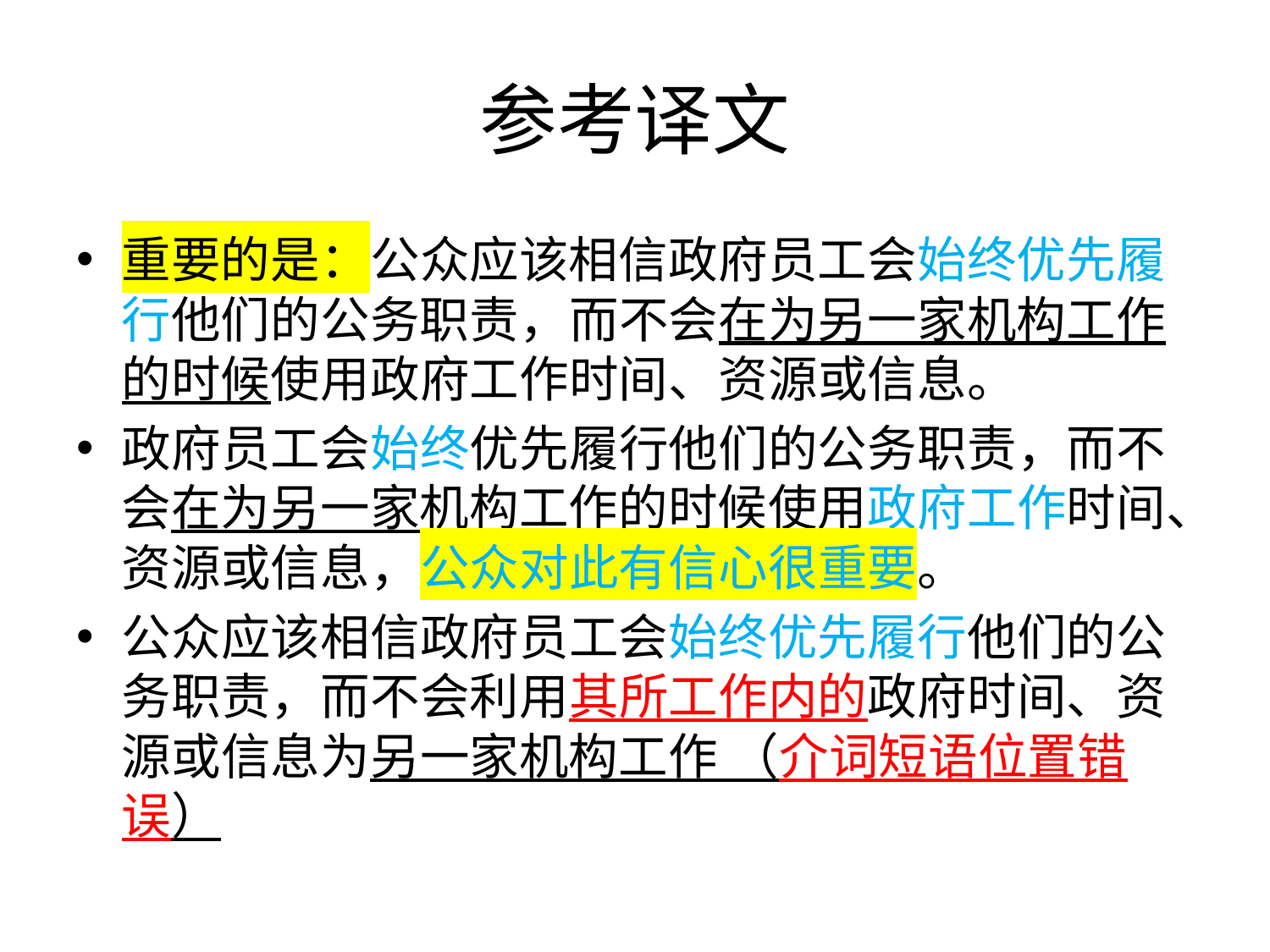

# 参考译文
重要的是：公众应该相信政府员工会始终优先履行他们的公务职责，而不会在为另一家机构工作的时候使用政府工作时间、资源或信息。
政府员工会始终优先履行他们的公务职责，而不会在为另一家机构工作的时候使用政府工作时间、资源或信息，公众对此有信心很重要。
公众应该相信政府员工会始终优先履行他们的公务职责，而不会利用其所工作内的政府时间、资源或信息为另一家机构工作 （介词短语位置错误）